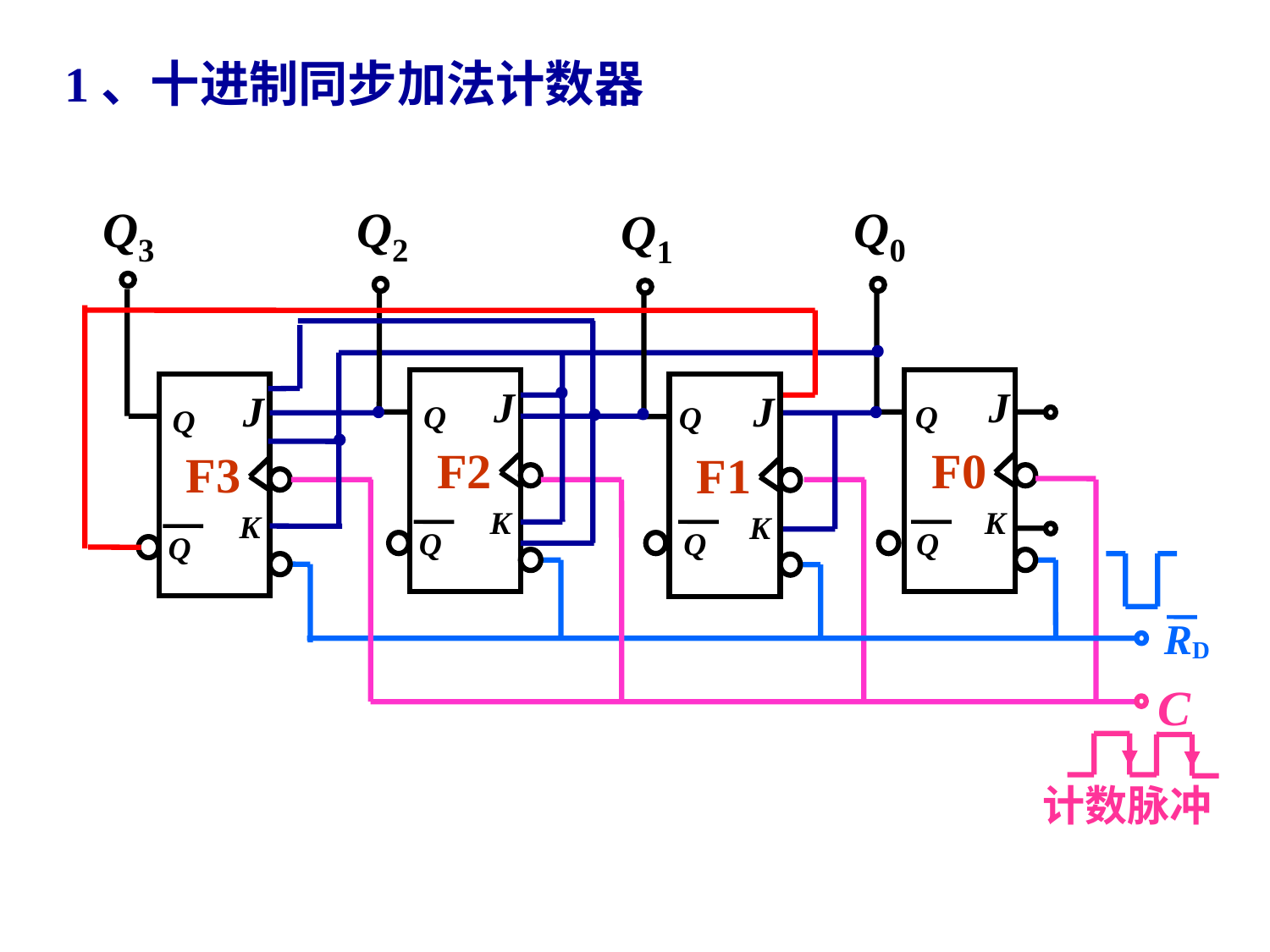

1、十进制同步加法计数器
Q3
Q2
Q0

Q1

J
J

J
J

Q
Q
Q
Q

F2
F0

F3
F1

K
K
K
K
Q

Q

Q

Q

RD

C

计数脉冲